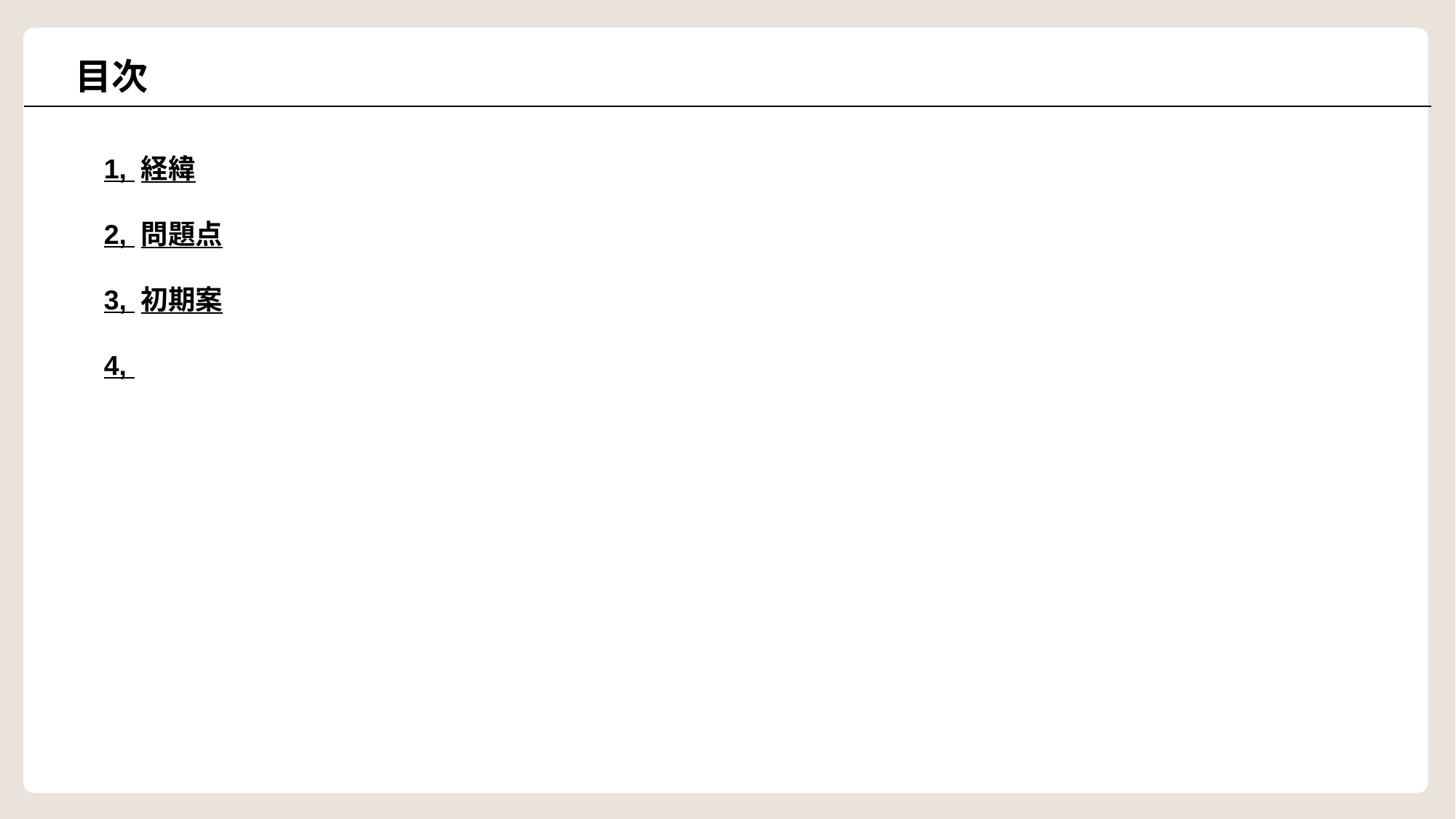

# 目次
1, 経緯
2, 問題点
3, 初期案
4,